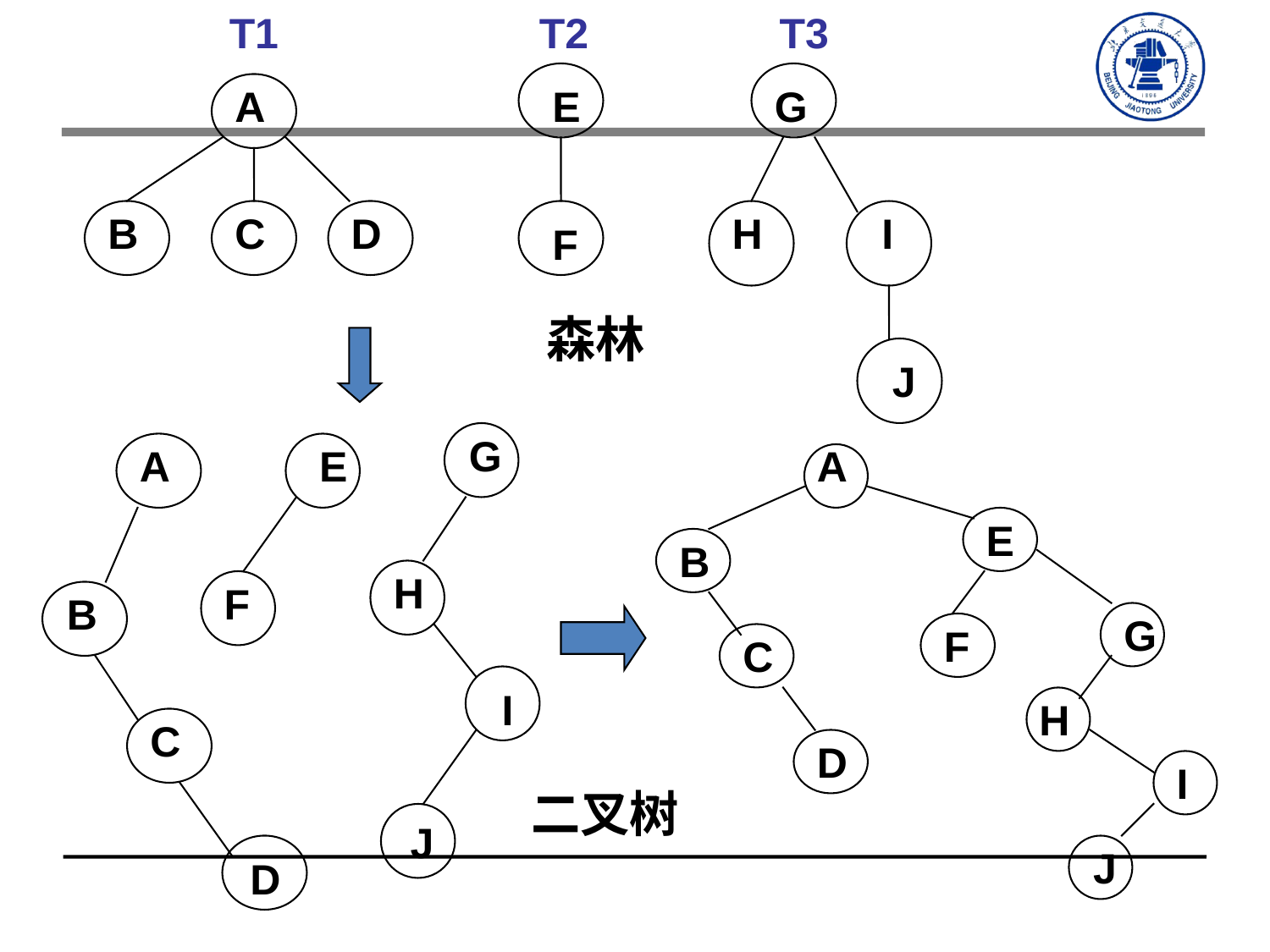

T1
T2
T3

A
E
G

B

C

D

H

 I
F

森林

 J

 G

A

E

H

F

 B

  I

C

J

D
A

E

B

G

F

C

H

D

I

 J

二叉树